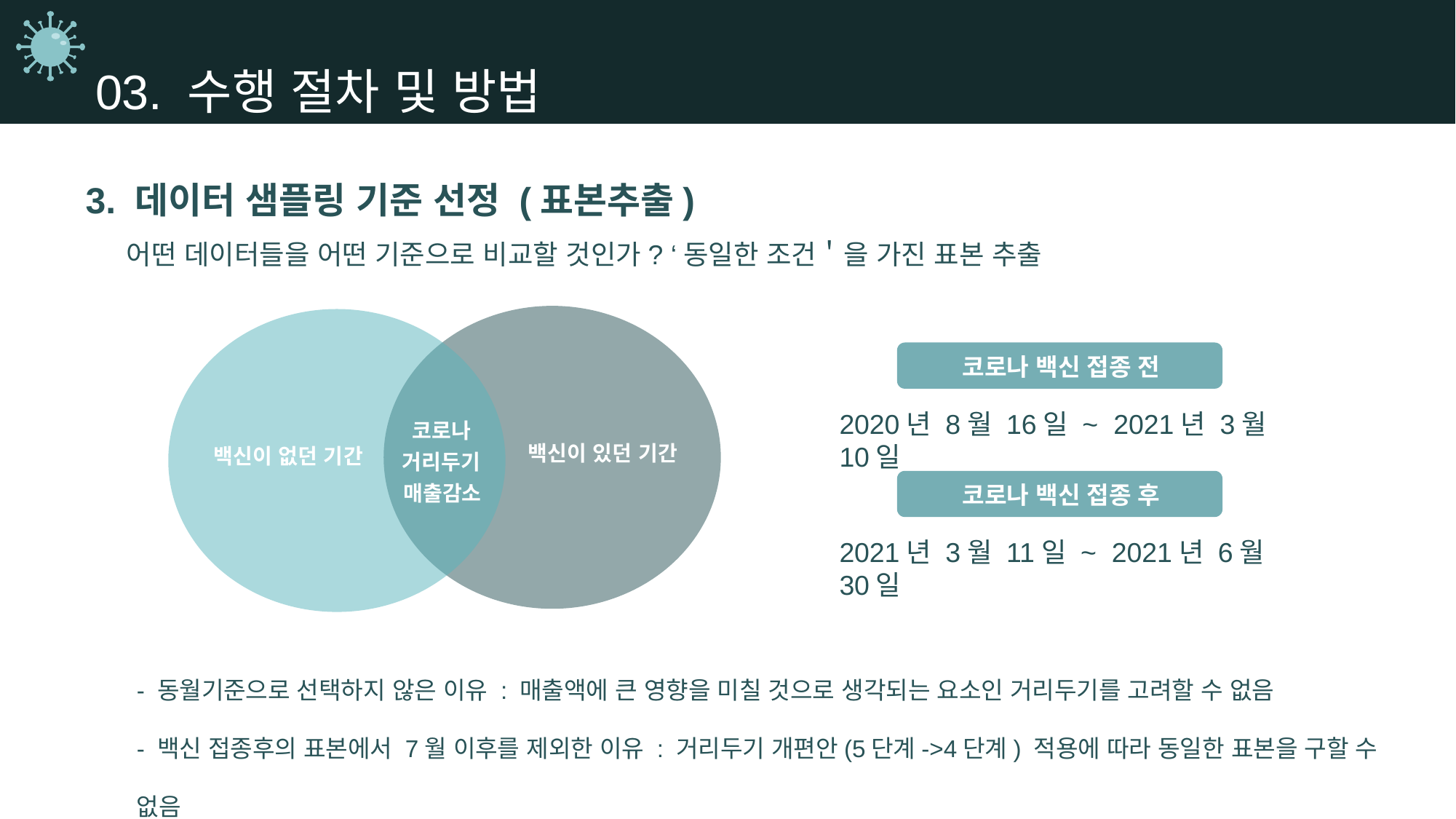

03. 수행 절차 및 방법
3. 데이터 샘플링 기준 선정 (표본추출)
어떤 데이터들을 어떤 기준으로 비교할 것인가? ‘동일한 조건＇을 가진 표본 추출

코로나
 백신이 있던 기간
백신이 없던 기간
거리두기
매출감소

코로나 백신 접종 전
2020년 8월 16일 ~  2021년 3월 10일

코로나 백신 접종 후
2021년 3월 11일 ~  2021년 6월 30일
- 동월기준으로 선택하지 않은 이유 : 매출액에 큰 영향을 미칠 것으로 생각되는 요소인 거리두기를 고려할 수 없음
- 백신 접종후의 표본에서 7월 이후를 제외한 이유 : 거리두기 개편안(5단계->4단계) 적용에 따라 동일한 표본을 구할 수 없음